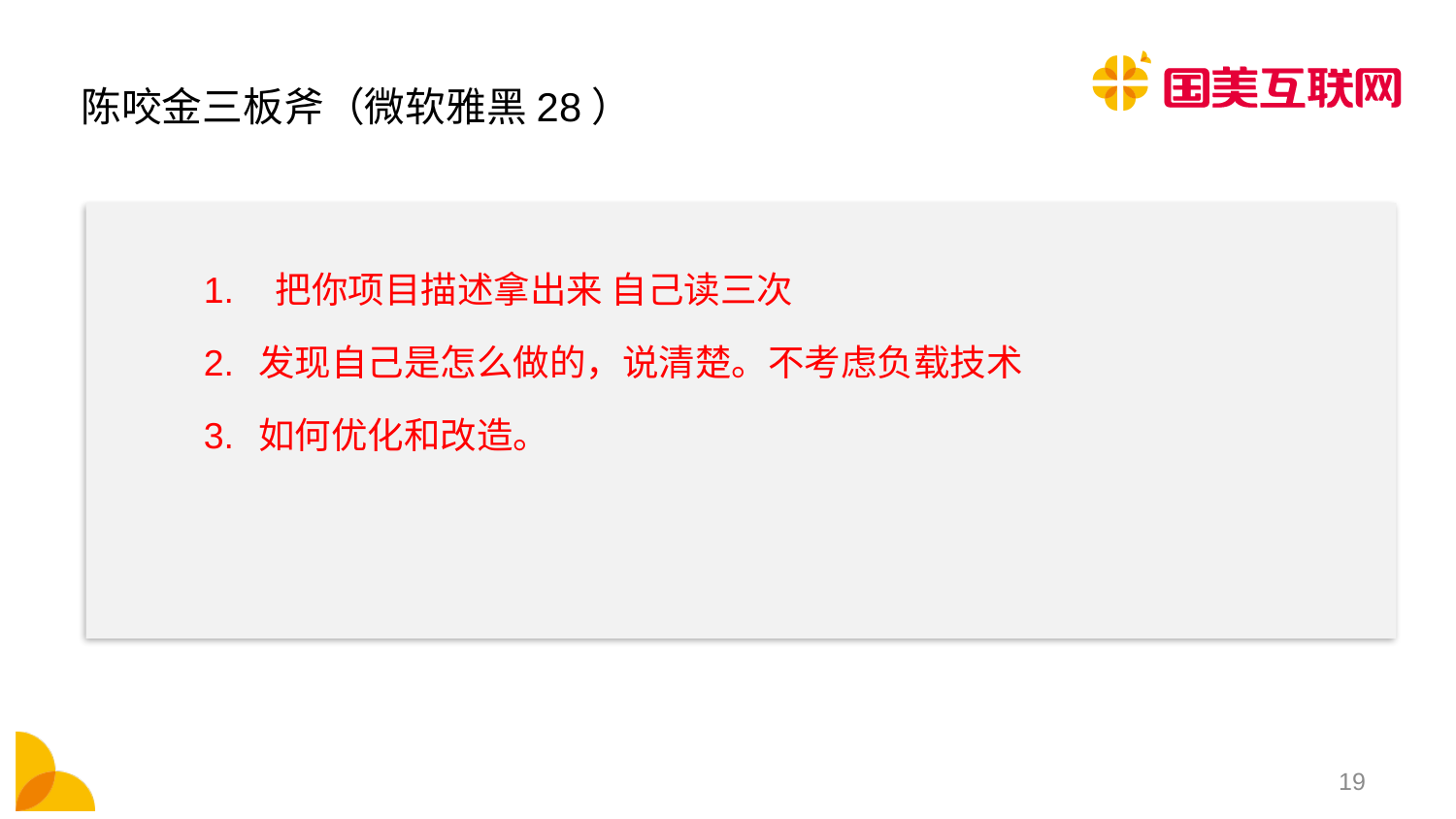

# 陈咬金三板斧（微软雅黑28）
 把你项目描述拿出来 自己读三次
发现自己是怎么做的，说清楚。不考虑负载技术
如何优化和改造。
19